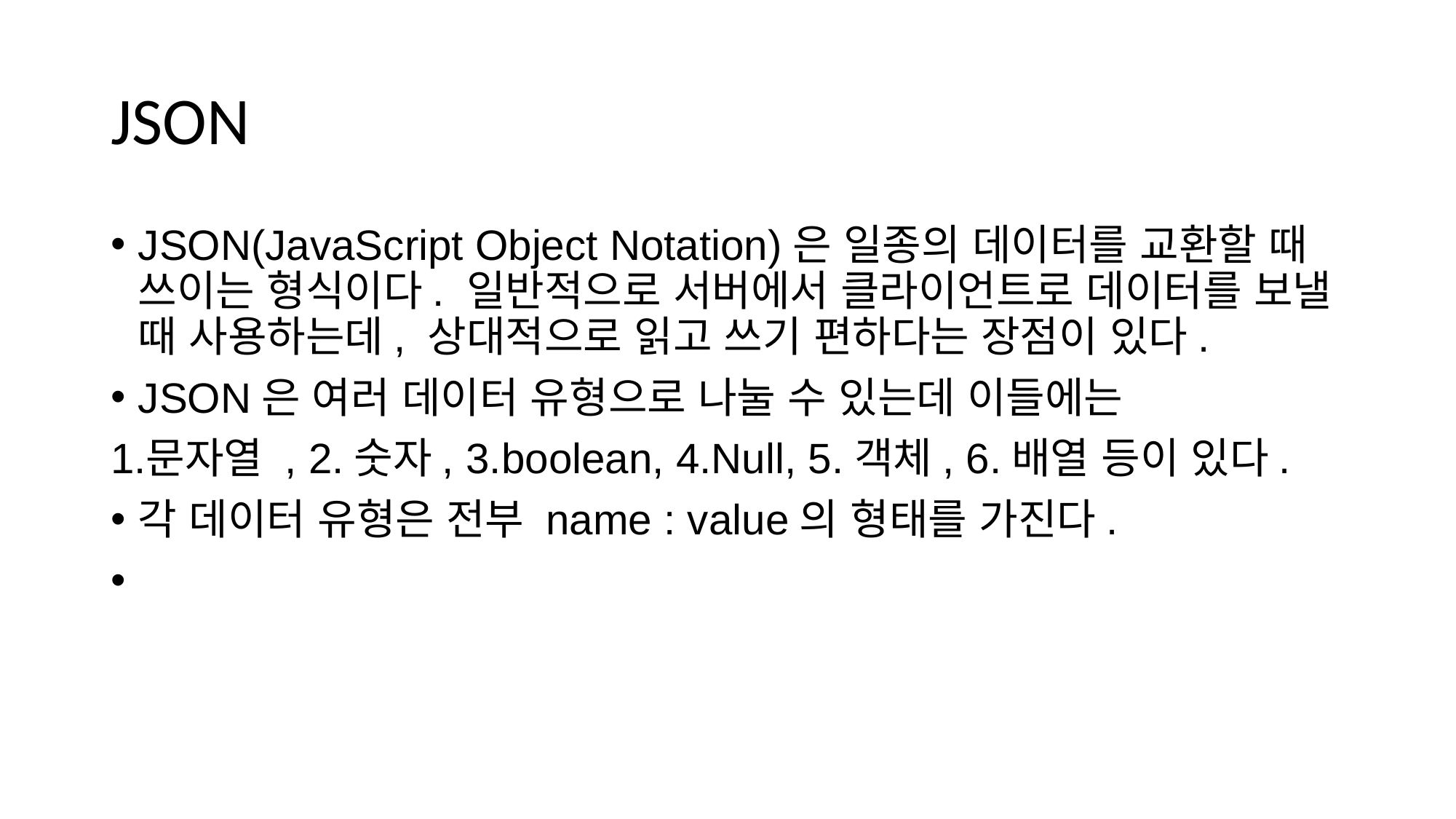

# JSON
﻿JSON(JavaScript Object Notation)은 일종의 데이터를 교환할 때 쓰이는 형식이다. 일반적으로 서버에서 클라이언트로 데이터를 보낼 때 사용하는데, 상대적으로 읽고 쓰기 편하다는 장점이 있다.
JSON은 여러 데이터 유형으로 나눌 수 있는데 이들에는
문자열 , 2.숫자, 3.boolean, 4.Null, 5.객체, 6.배열 등이 있다.
각 데이터 유형은 전부 name : value의 형태를 가진다.
﻿